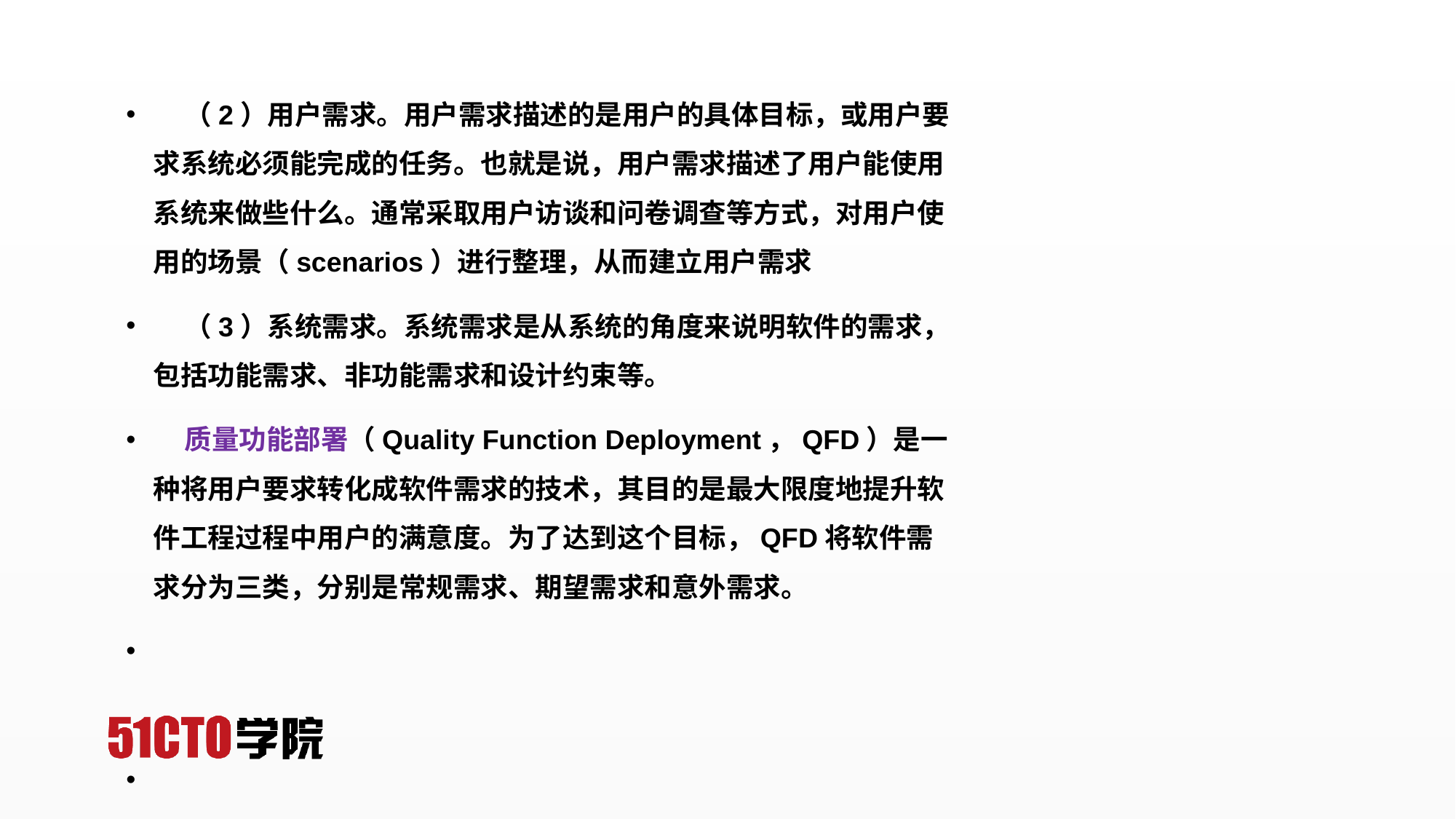

（2）用户需求。用户需求描述的是用户的具体目标，或用户要求系统必须能完成的任务。也就是说，用户需求描述了用户能使用系统来做些什么。通常采取用户访谈和问卷调查等方式，对用户使用的场景（scenarios）进行整理，从而建立用户需求
    （3）系统需求。系统需求是从系统的角度来说明软件的需求，包括功能需求、非功能需求和设计约束等。
    质量功能部署（Quality Function Deployment，QFD）是一种将用户要求转化成软件需求的技术，其目的是最大限度地提升软件工程过程中用户的满意度。为了达到这个目标，QFD将软件需求分为三类，分别是常规需求、期望需求和意外需求。